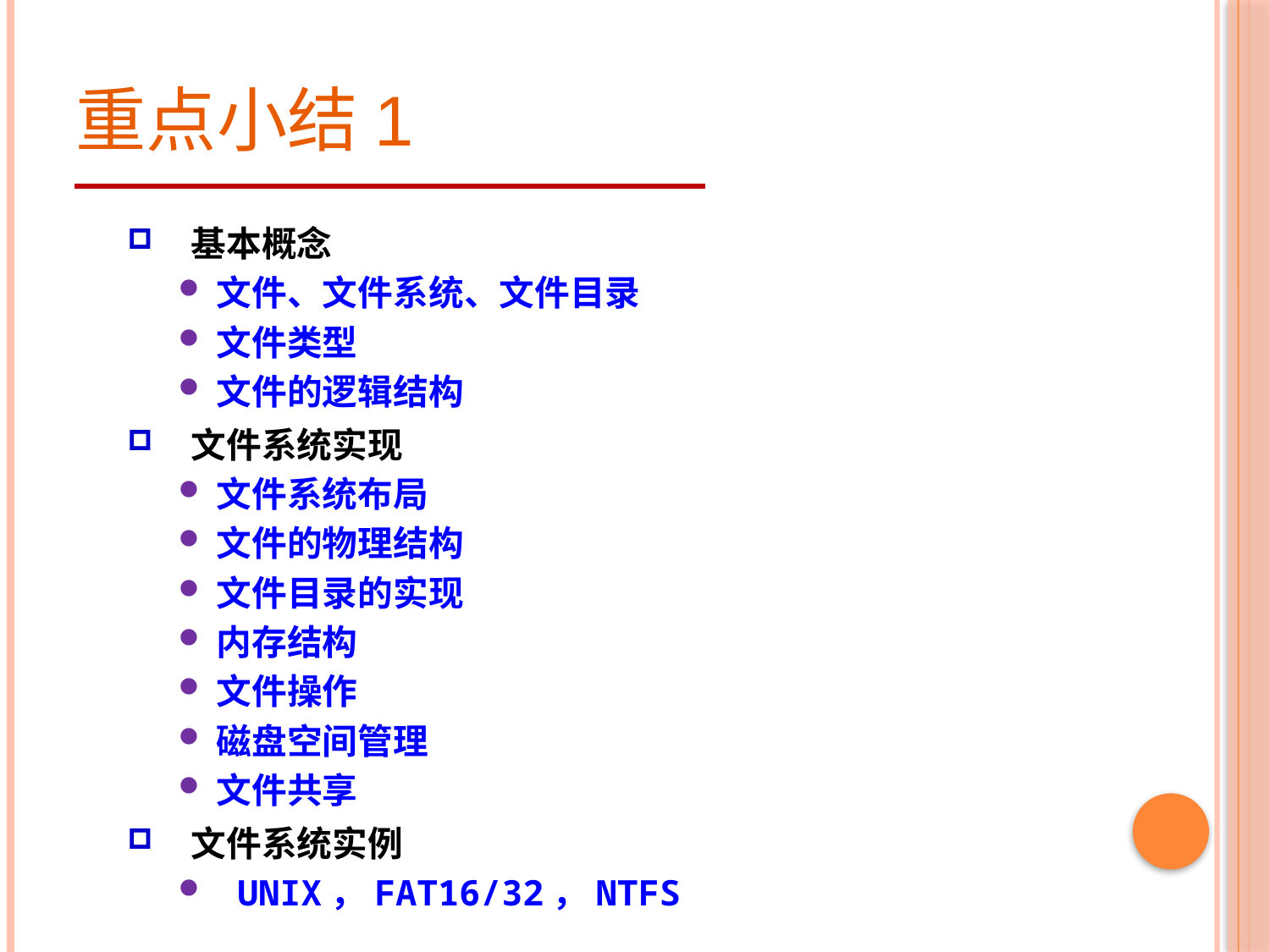

# 重点小结1
基本概念
文件、文件系统、文件目录
文件类型
文件的逻辑结构
文件系统实现
文件系统布局
文件的物理结构
文件目录的实现
内存结构
文件操作
磁盘空间管理
文件共享
文件系统实例
 UNIX，FAT16/32，NTFS